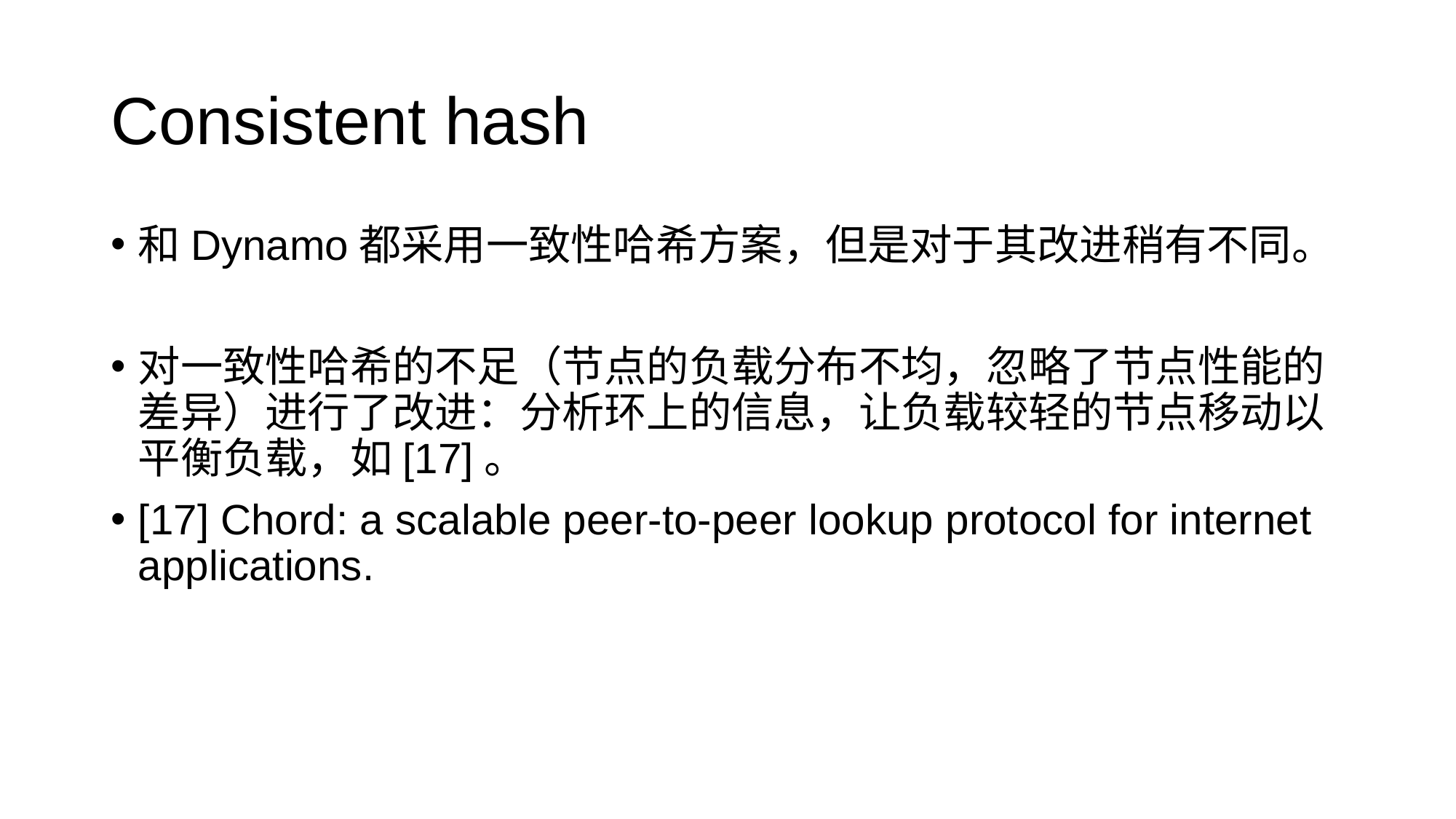

# Consistent hash
和Dynamo都采用一致性哈希方案，但是对于其改进稍有不同。

对一致性哈希的不足（节点的负载分布不均，忽略了节点性能的差异）进行了改进：分析环上的信息，让负载较轻的节点移动以平衡负载，如[17]。
[17] Chord: a scalable peer-to-peer lookup protocol for internet applications.